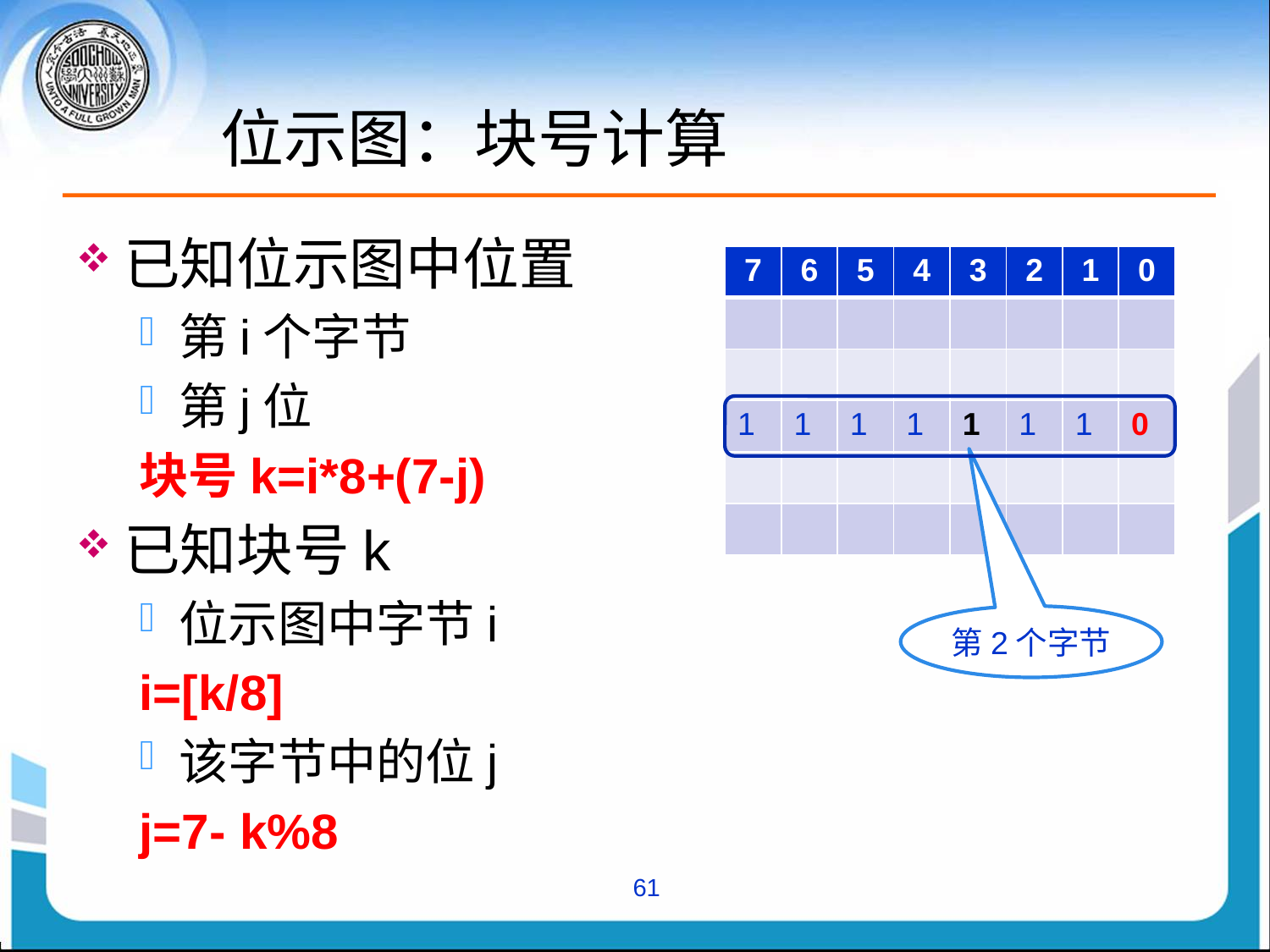

# 位示图：块号计算
已知位示图中位置
第i个字节
第j位
块号k=i*8+(7-j)
已知块号k
位示图中字节i
i=[k/8]
该字节中的位j
j=7- k%8

| 7 | 6 | 5 | 4 | 3 | 2 | 1 | 0 |
| --- | --- | --- | --- | --- | --- | --- | --- |
|  |  |  |  |  |  |  |  |
|  |  |  |  |  |  |  |  |
| 1 | 1 | 1 | 1 | 1 | 1 | 1 | 0 |
|  |  |  |  |  |  |  |  |
|  |  |  |  |  |  |  |  |

第2个字节
61